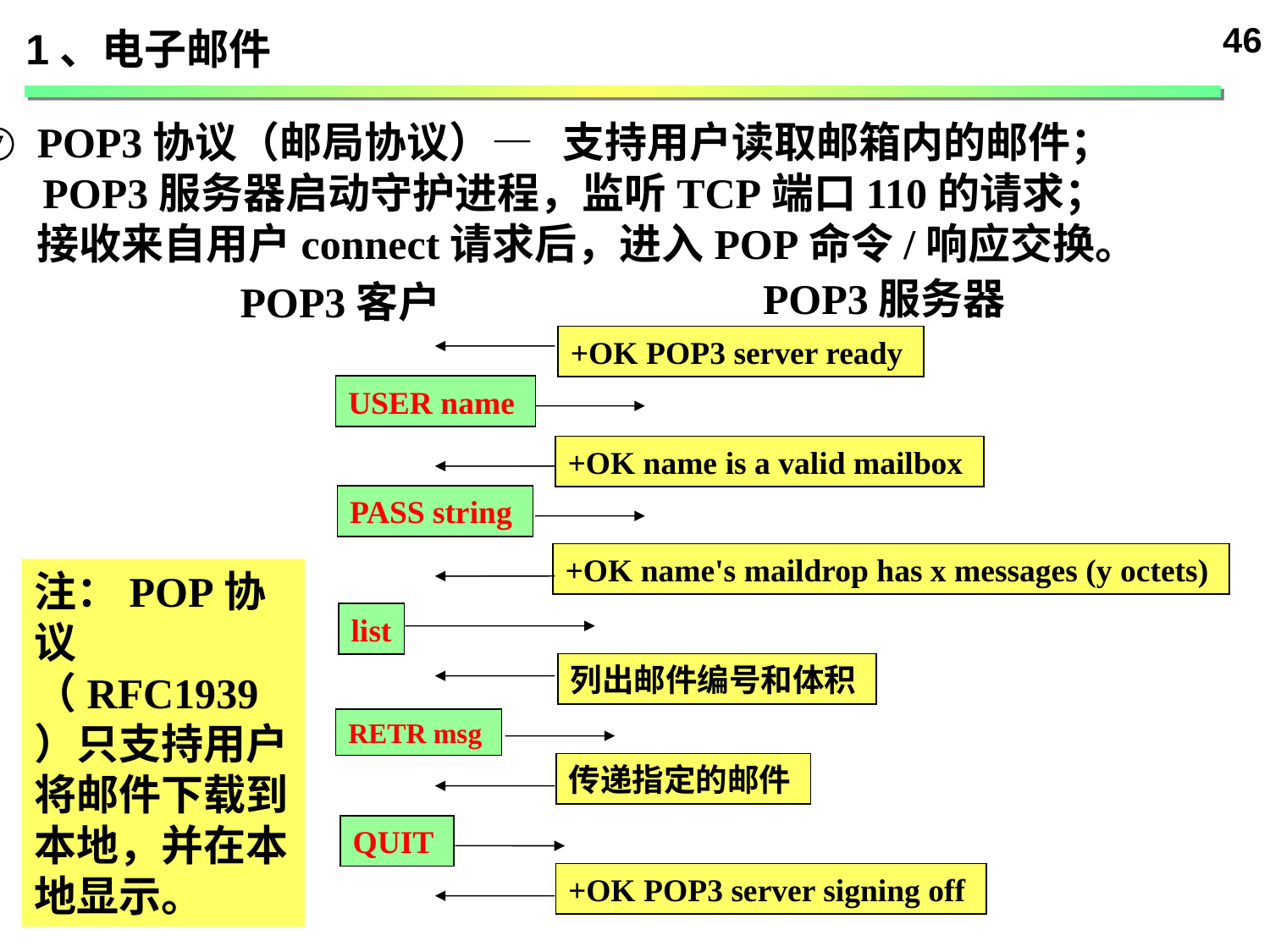

46
1、电子邮件

⑦  POP3协议（邮局协议）—   支持用户读取邮箱内的邮件；
      POP3服务器启动守护进程，监听TCP端口110的请求；
     接收来自用户connect请求后，进入POP命令/响应交换。

POP3服务器
POP3客户
+OK POP3 server ready

USER name

+OK name is a valid mailbox

PASS string

+OK name's maildrop has x messages (y octets)
注：POP协议（RFC1939）只支持用户将邮件下载到本地，并在本地显示。

list

列出邮件编号和体积

RETR msg

传递指定的邮件

QUIT

+OK POP3 server signing off